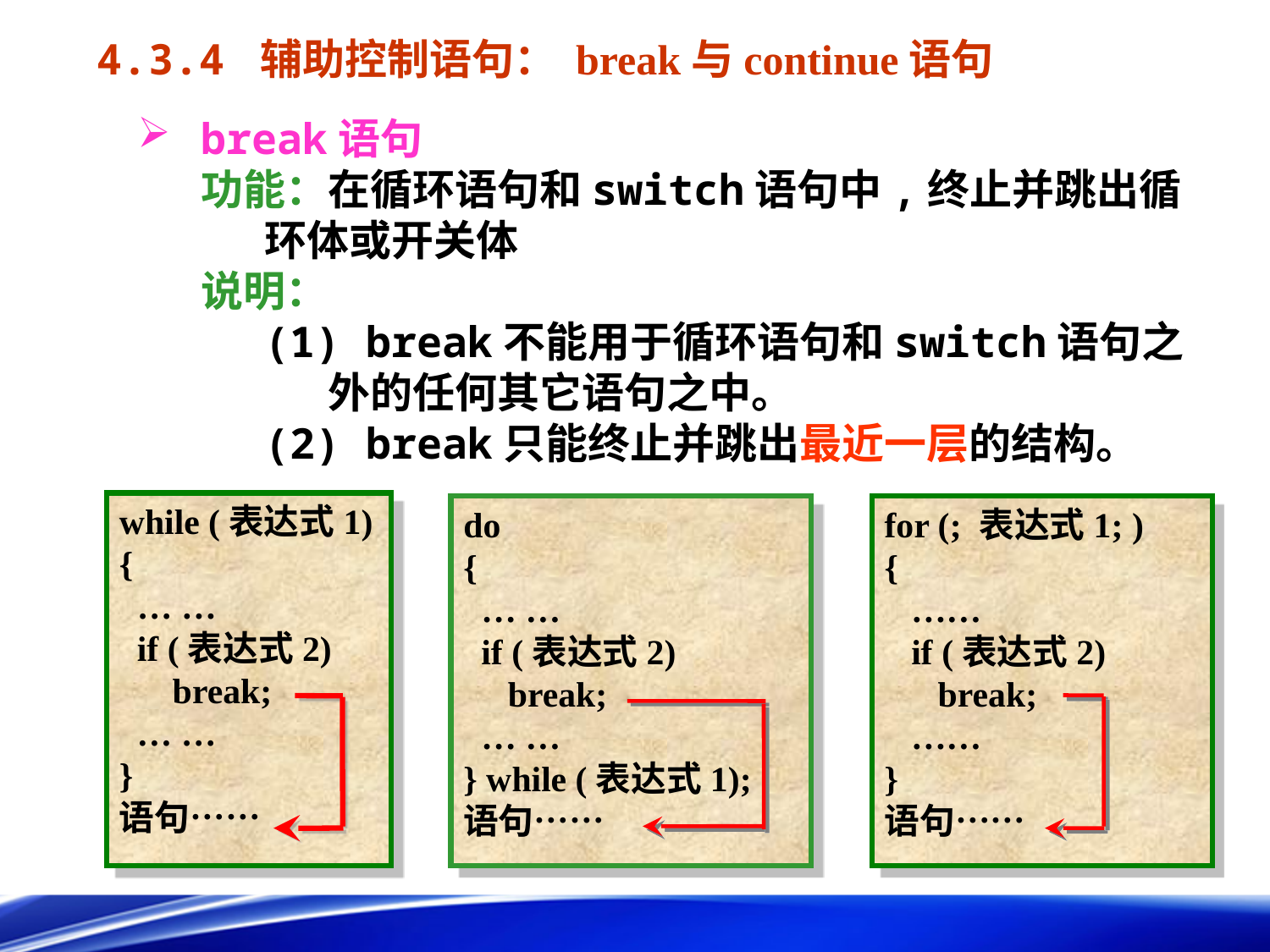

4.3.4 辅助控制语句： break与continue语句
break语句
功能：在循环语句和switch语句中,终止并跳出循环体或开关体
说明：
(1) break不能用于循环语句和switch语句之外的任何其它语句之中。
(2) break只能终止并跳出最近一层的结构。
while (表达式1)
{
  … …
  if (表达式2)
      break;
  … …
}
语句……
do
{
  … …
  if (表达式2)
     break;
  … …
} while (表达式1);
语句……
for (; 表达式1; )
{
   ……
   if (表达式2)
      break;
   ……
}
语句……